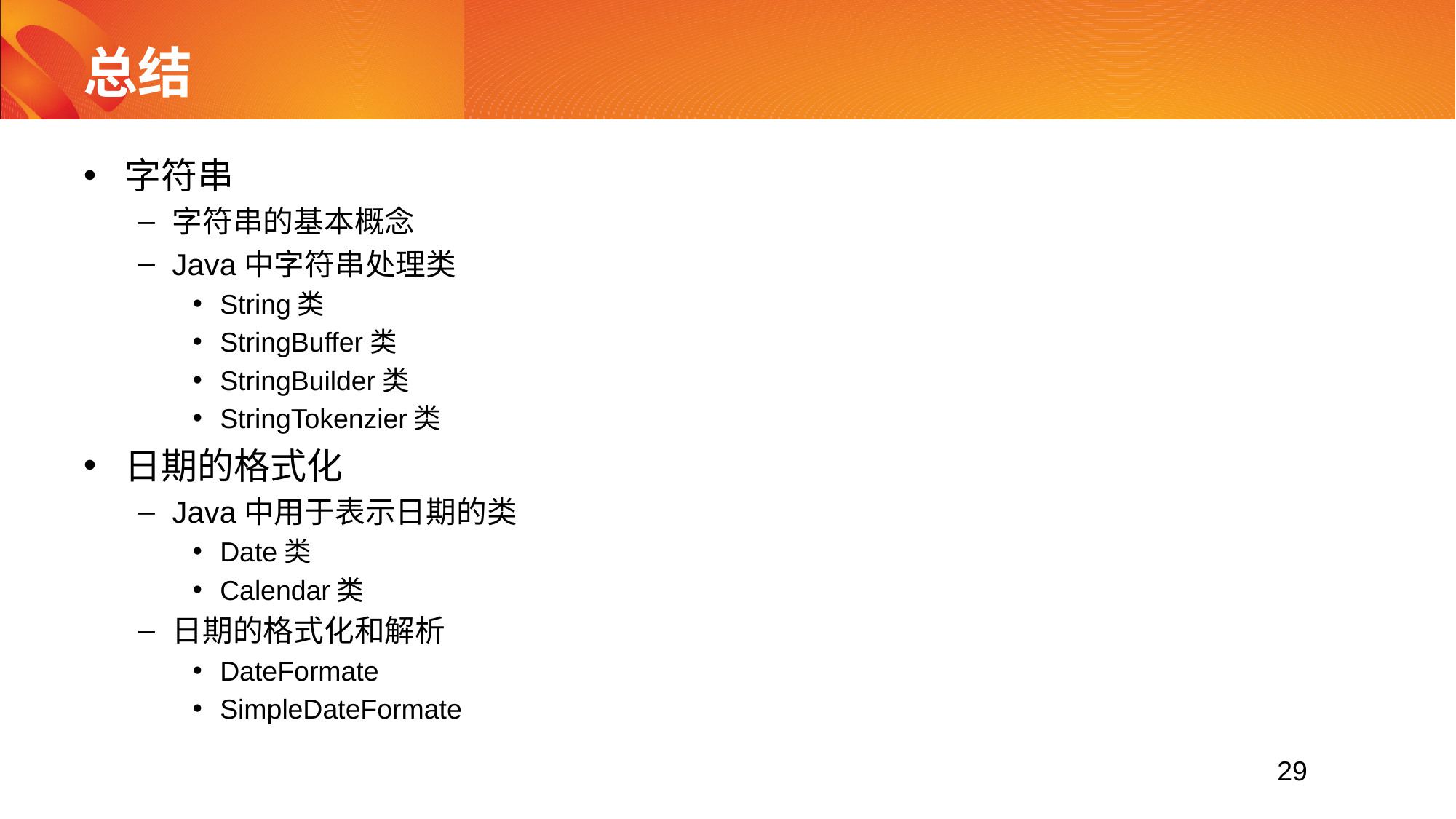

# 总结
字符串
字符串的基本概念
Java中字符串处理类
String类
StringBuffer类
StringBuilder类
StringTokenzier类
日期的格式化
Java中用于表示日期的类
Date类
Calendar类
日期的格式化和解析
DateFormate
SimpleDateFormate